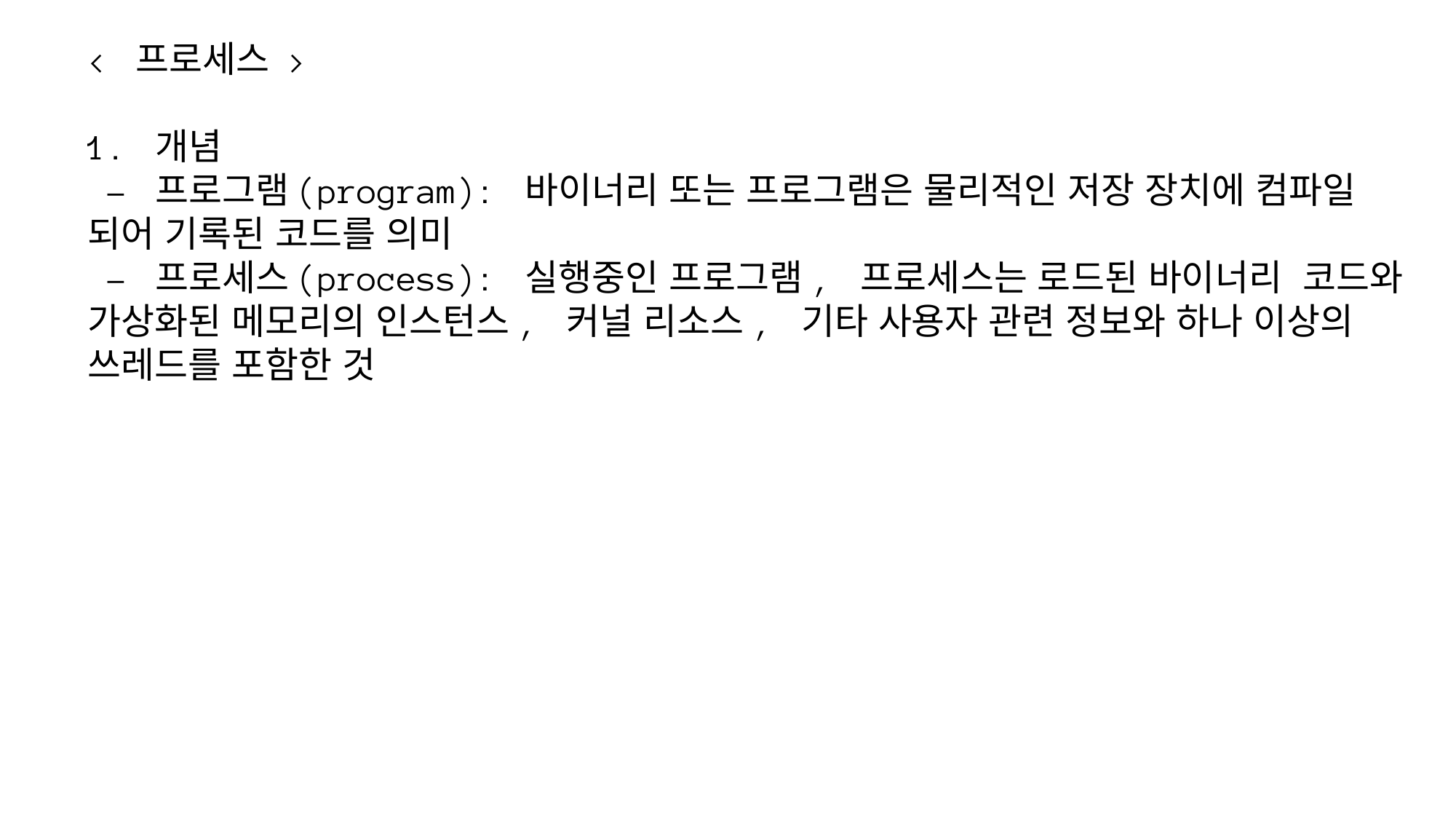

< 프로세스 >

1. 개념
 - 프로그램(program): 바이너리 또는 프로그램은 물리적인 저장 장치에 컴파일
되어 기록된 코드를 의미
 - 프로세스(process): 실행중인 프로그램, 프로세스는 로드된 바이너리  코드와
가상화된 메모리의 인스턴스, 커널 리소스, 기타 사용자 관련 정보와 하나 이상의
쓰레드를 포함한 것